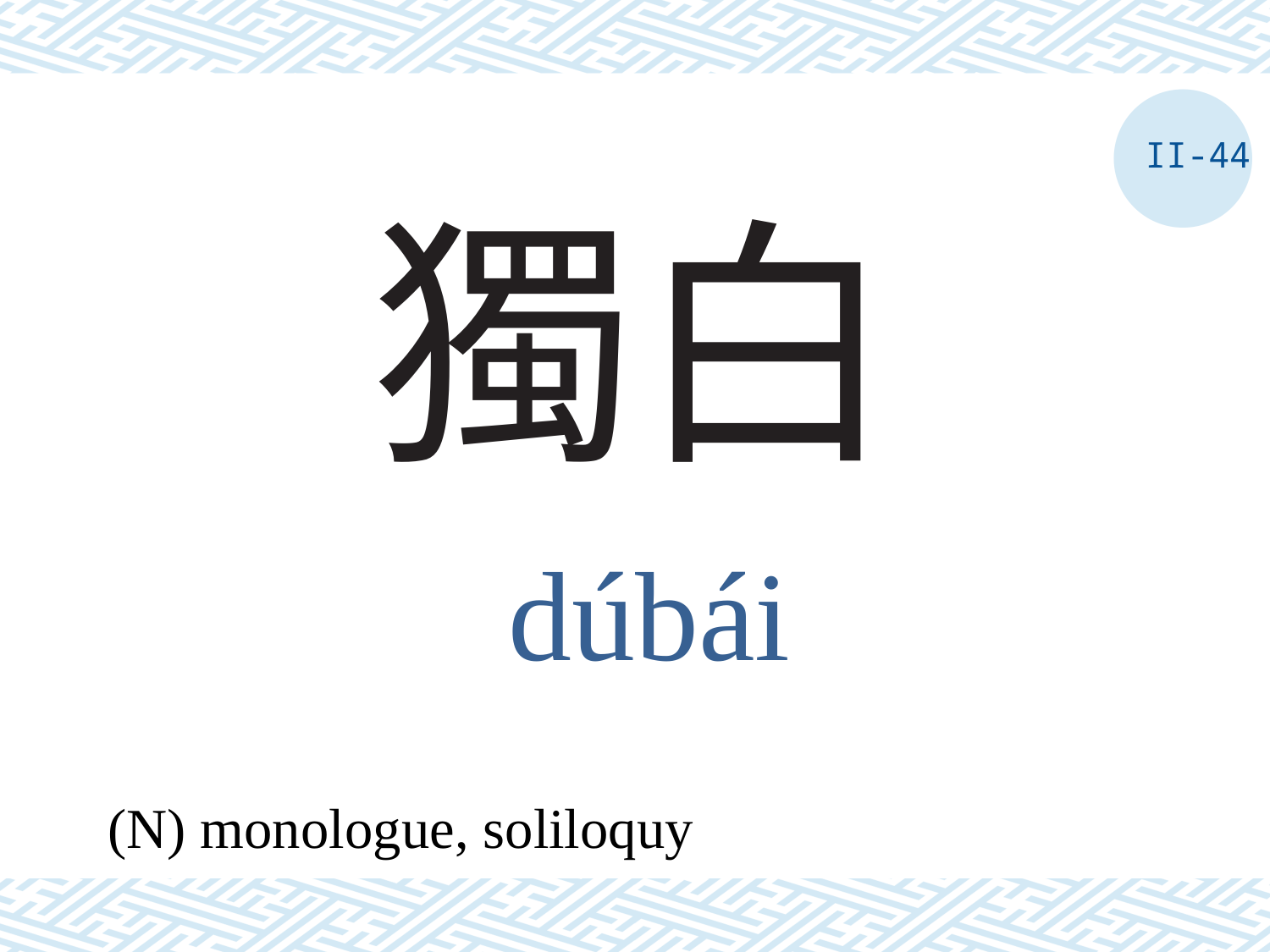

II-44

# 獨白
dúbái
(N) monologue, soliloquy